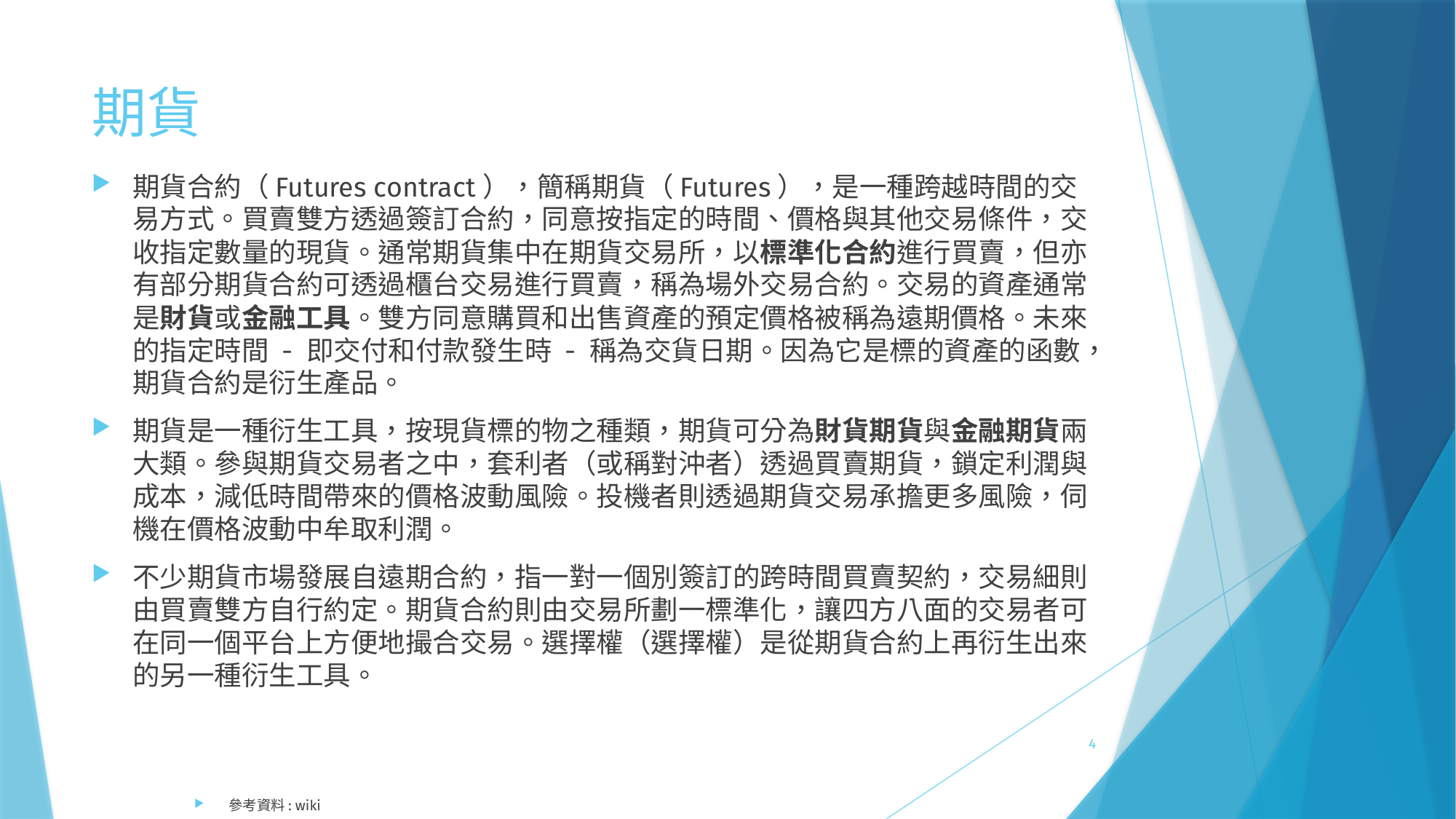

# 期貨
期貨合約（Futures contract），簡稱期貨（Futures），是一種跨越時間的交易方式。買賣雙方透過簽訂合約，同意按指定的時間、價格與其他交易條件，交收指定數量的現貨。通常期貨集中在期貨交易所，以標準化合約進行買賣，但亦有部分期貨合約可透過櫃台交易進行買賣，稱為場外交易合約。交易的資產通常是財貨或金融工具。雙方同意購買和出售資產的預定價格被稱為遠期價格。未來的指定時間 - 即交付和付款發生時 - 稱為交貨日期。因為它是標的資產的函數，期貨合約是衍生產品。
期貨是一種衍生工具，按現貨標的物之種類，期貨可分為財貨期貨與金融期貨兩大類。參與期貨交易者之中，套利者（或稱對沖者）透過買賣期貨，鎖定利潤與成本，減低時間帶來的價格波動風險。投機者則透過期貨交易承擔更多風險，伺機在價格波動中牟取利潤。
不少期貨市場發展自遠期合約，指一對一個別簽訂的跨時間買賣契約，交易細則由買賣雙方自行約定。期貨合約則由交易所劃一標準化，讓四方八面的交易者可在同一個平台上方便地撮合交易。選擇權（選擇權）是從期貨合約上再衍生出來的另一種衍生工具。
4
參考資料: wiki